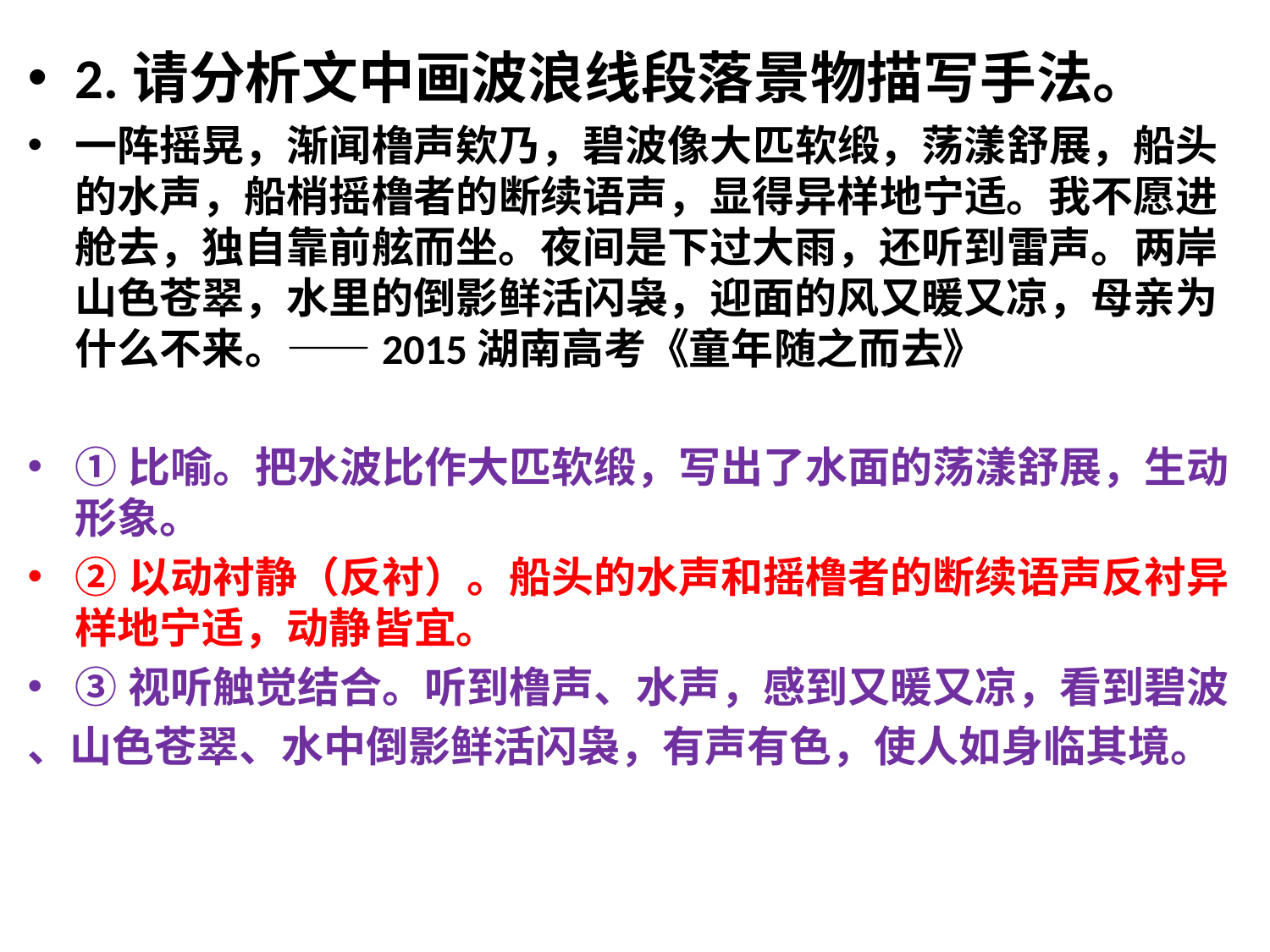

2.请分析文中画波浪线段落景物描写手法。
一阵摇晃，渐闻橹声欸乃，碧波像大匹软缎，荡漾舒展，船头的水声，船梢摇橹者的断续语声，显得异样地宁适。我不愿进舱去，独自靠前舷而坐。夜间是下过大雨，还听到雷声。两岸山色苍翠，水里的倒影鲜活闪袅，迎面的风又暖又凉，母亲为什么不来。——2015湖南高考《童年随之而去》

①比喻。把水波比作大匹软缎，写出了水面的荡漾舒展，生动形象。
②以动衬静（反衬）。船头的水声和摇橹者的断续语声反衬异样地宁适，动静皆宜。
③视听触觉结合。听到橹声、水声，感到又暖又凉，看到碧波
、山色苍翠、水中倒影鲜活闪袅，有声有色，使人如身临其境。